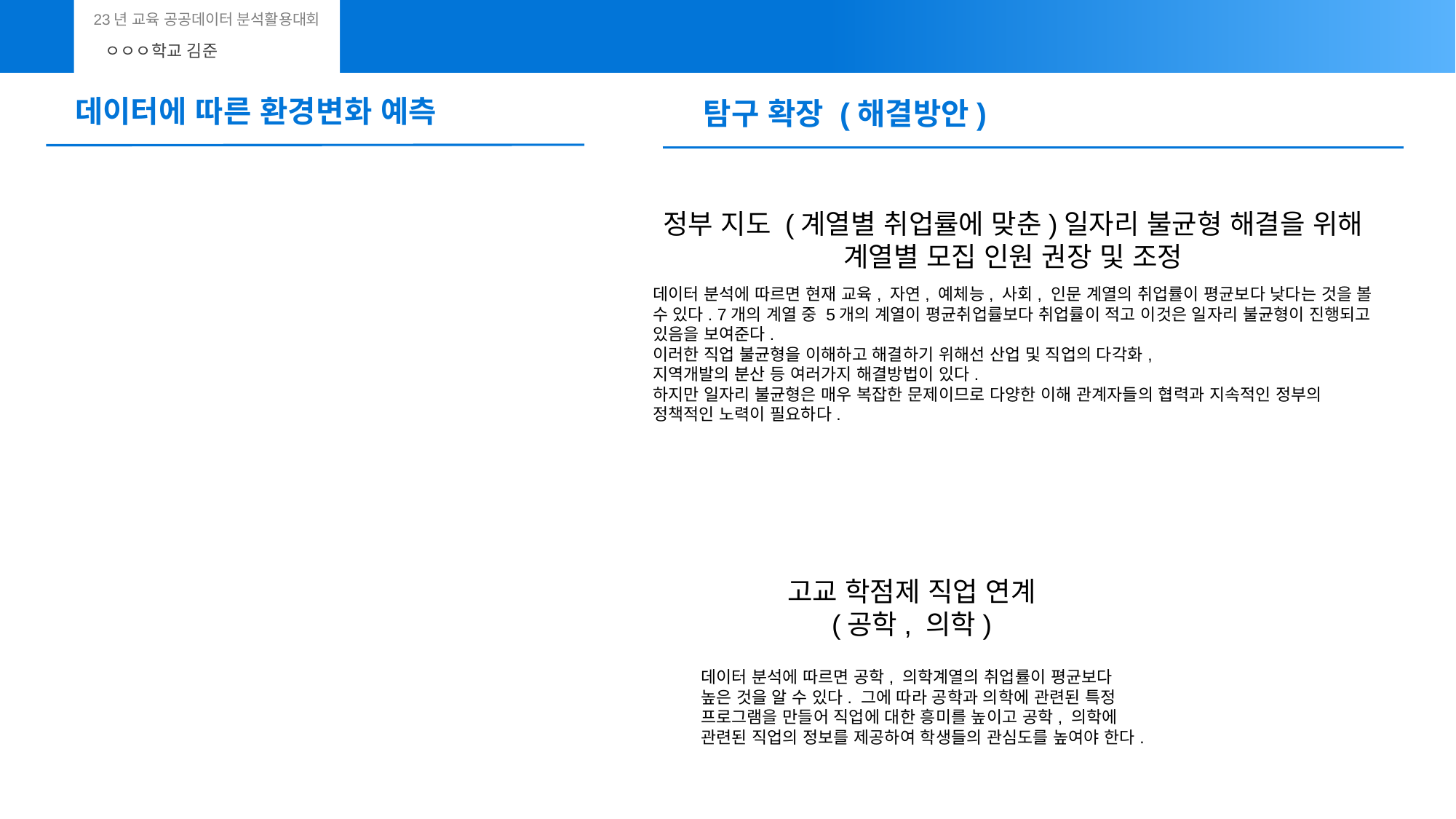

23년 교육 공공데이터 분석활용대회
ㅇㅇㅇ학교 김준
데이터에 따른 환경변화 예측
탐구 확장 (해결방안)
정부 지도 (계열별 취업률에 맞춘)일자리 불균형 해결을 위해 계열별 모집 인원 권장 및 조정
데이터 분석에 따르면 현재 교육, 자연, 예체능, 사회, 인문 계열의 취업률이 평균보다 낮다는 것을 볼 수 있다. 7개의 계열 중 5개의 계열이 평균취업률보다 취업률이 적고 이것은 일자리 불균형이 진행되고 있음을 보여준다.
이러한 직업 불균형을 이해하고 해결하기 위해선 산업 및 직업의 다각화,
지역개발의 분산 등 여러가지 해결방법이 있다.
하지만 일자리 불균형은 매우 복잡한 문제이므로 다양한 이해 관계자들의 협력과 지속적인 정부의 정책적인 노력이 필요하다.

고교 학점제 직업 연계
(공학, 의학)
데이터 분석에 따르면 공학, 의학계열의 취업률이 평균보다
높은 것을 알 수 있다. 그에 따라 공학과 의학에 관련된 특정
프로그램을 만들어 직업에 대한 흥미를 높이고 공학, 의학에
관련된 직업의 정보를 제공하여 학생들의 관심도를 높여야 한다.